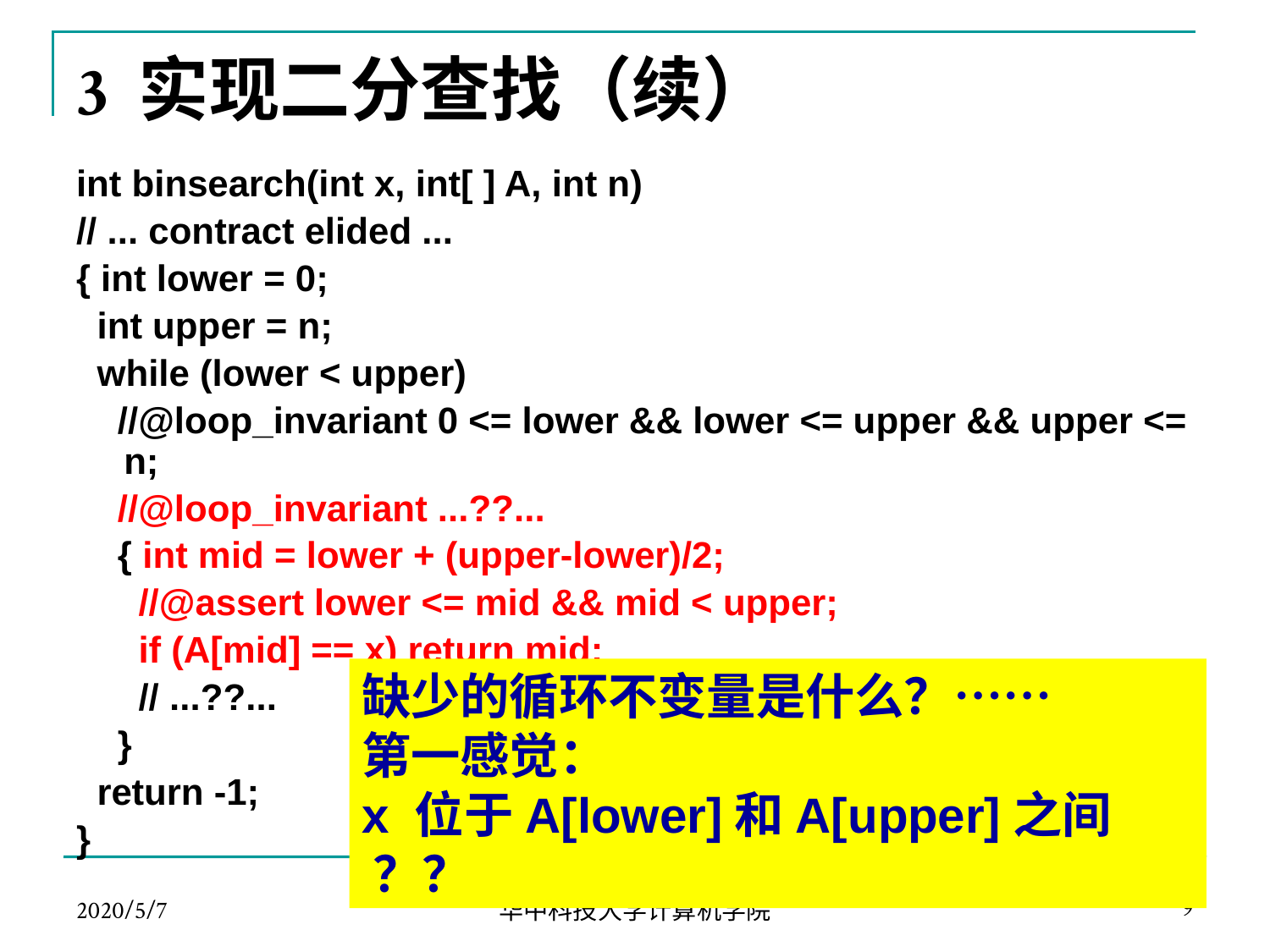

# 3 实现二分查找（续）
int binsearch(int x, int[ ] A, int n)
// ... contract elided ...
{ int lower = 0;
  int upper = n;
  while (lower < upper)
    //@loop_invariant 0 <= lower && lower <= upper && upper <= n;
    //@loop_invariant ...??...
    { int mid = lower + (upper-lower)/2;
      //@assert lower <= mid && mid < upper;
      if (A[mid] == x) return mid;
      // ...??...
    }
  return -1;
}
缺少的循环不变量是什么？……
第一感觉：
x 位于A[lower]和A[upper]之间 ？？
2020/5/7
9
华中科技大学计算机学院